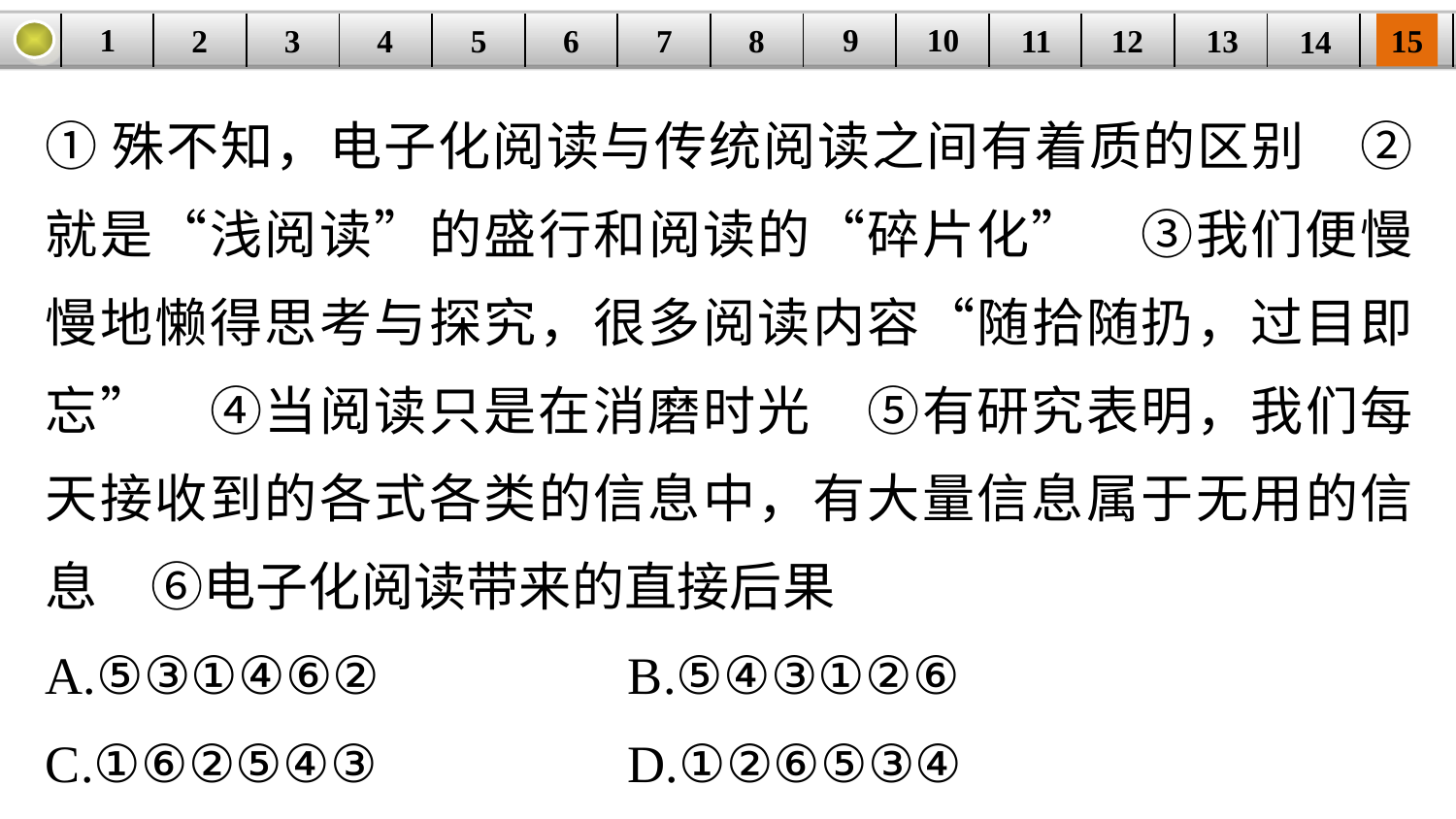

9
10
1
3
4
5
6
8
11
2
12
15
|  |  |  |  |  |  |  |  |  |  |  |  |  |  |  |
| --- | --- | --- | --- | --- | --- | --- | --- | --- | --- | --- | --- | --- | --- | --- |
7
13
14

①殊不知，电子化阅读与传统阅读之间有着质的区别　②就是“浅阅读”的盛行和阅读的“碎片化”　③我们便慢慢地懒得思考与探究，很多阅读内容“随拾随扔，过目即忘”　④当阅读只是在消磨时光　⑤有研究表明，我们每天接收到的各式各类的信息中，有大量信息属于无用的信息　⑥电子化阅读带来的直接后果
A.⑤③①④⑥②  		B.⑤④③①②⑥
C.①⑥②⑤④③  		D.①②⑥⑤③④